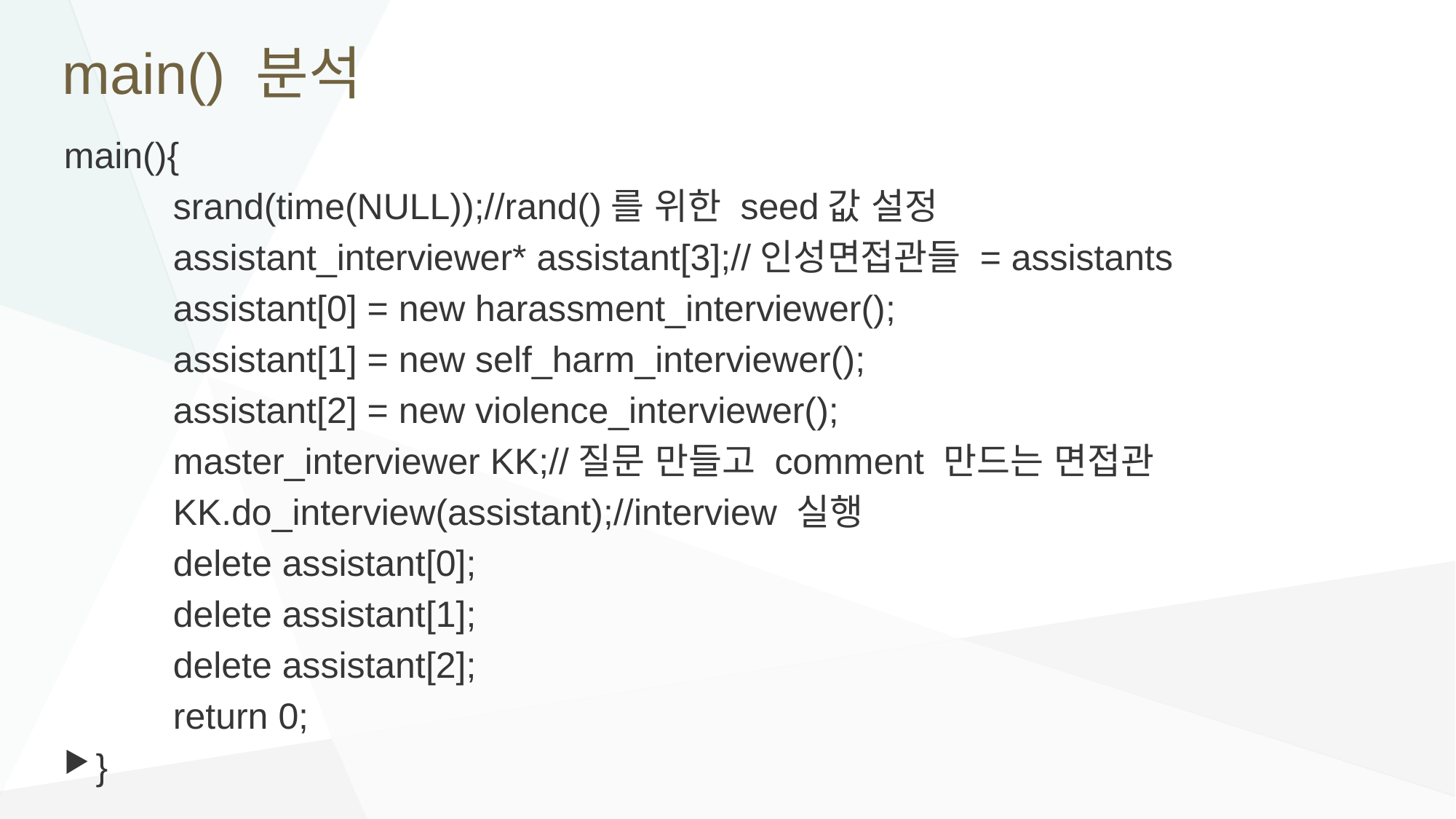

# main() 분석
main(){
	srand(time(NULL));//rand()를 위한 seed값 설정
	assistant_interviewer* assistant[3];//인성면접관들 = assistants
	assistant[0] = new harassment_interviewer();
	assistant[1] = new self_harm_interviewer();
	assistant[2] = new violence_interviewer();
	master_interviewer KK;//질문 만들고 comment 만드는 면접관
	KK.do_interview(assistant);//interview 실행
	delete assistant[0];
	delete assistant[1];
	delete assistant[2];
	return 0;
}